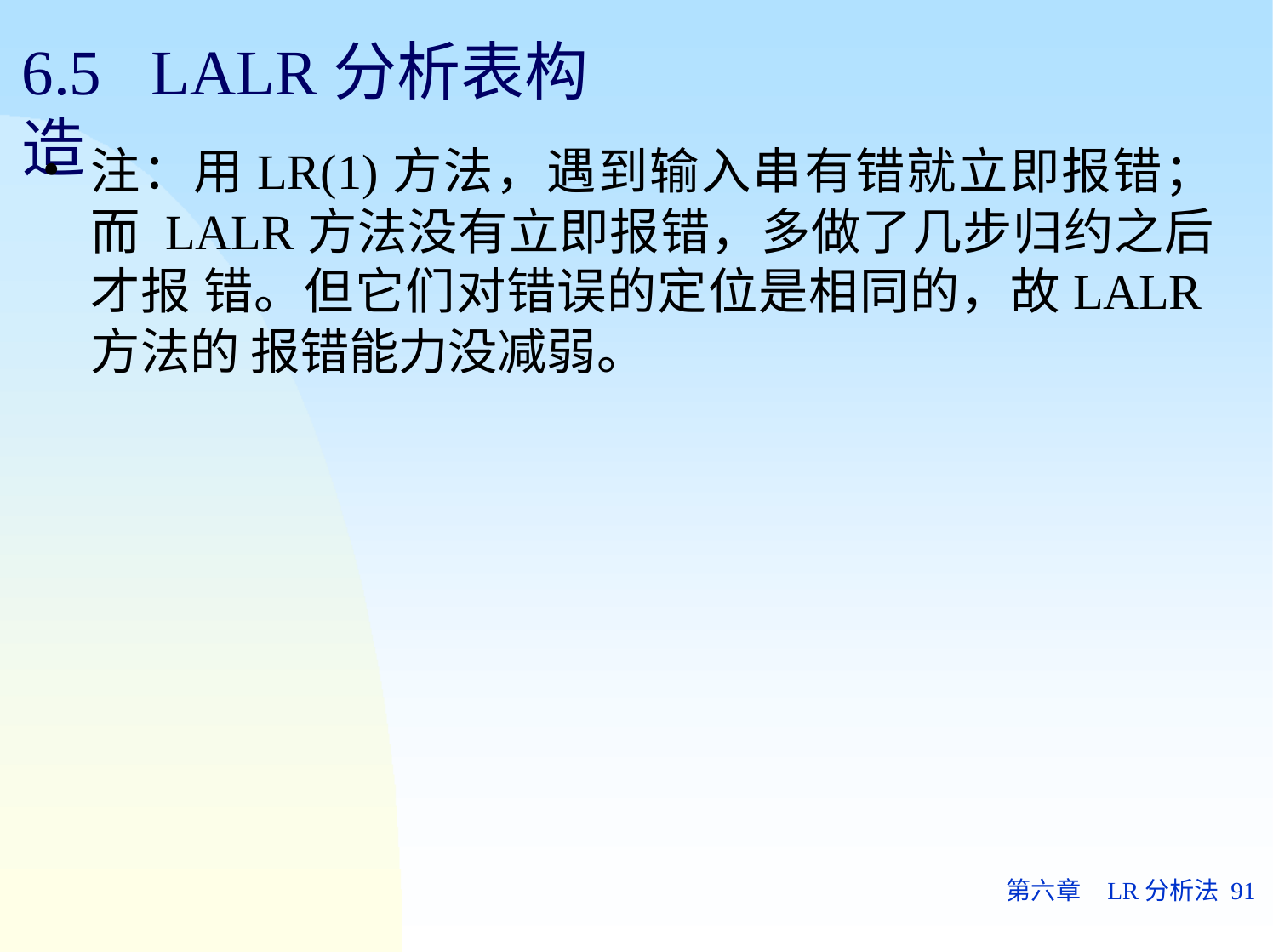

# 6.5	LALR分析表构造
注：用LR(1)方法，遇到输入串有错就立即报错；而 LALR方法没有立即报错，多做了几步归约之后才报 错。但它们对错误的定位是相同的，故LALR方法的 报错能力没减弱。
第六章	LR分析法 91